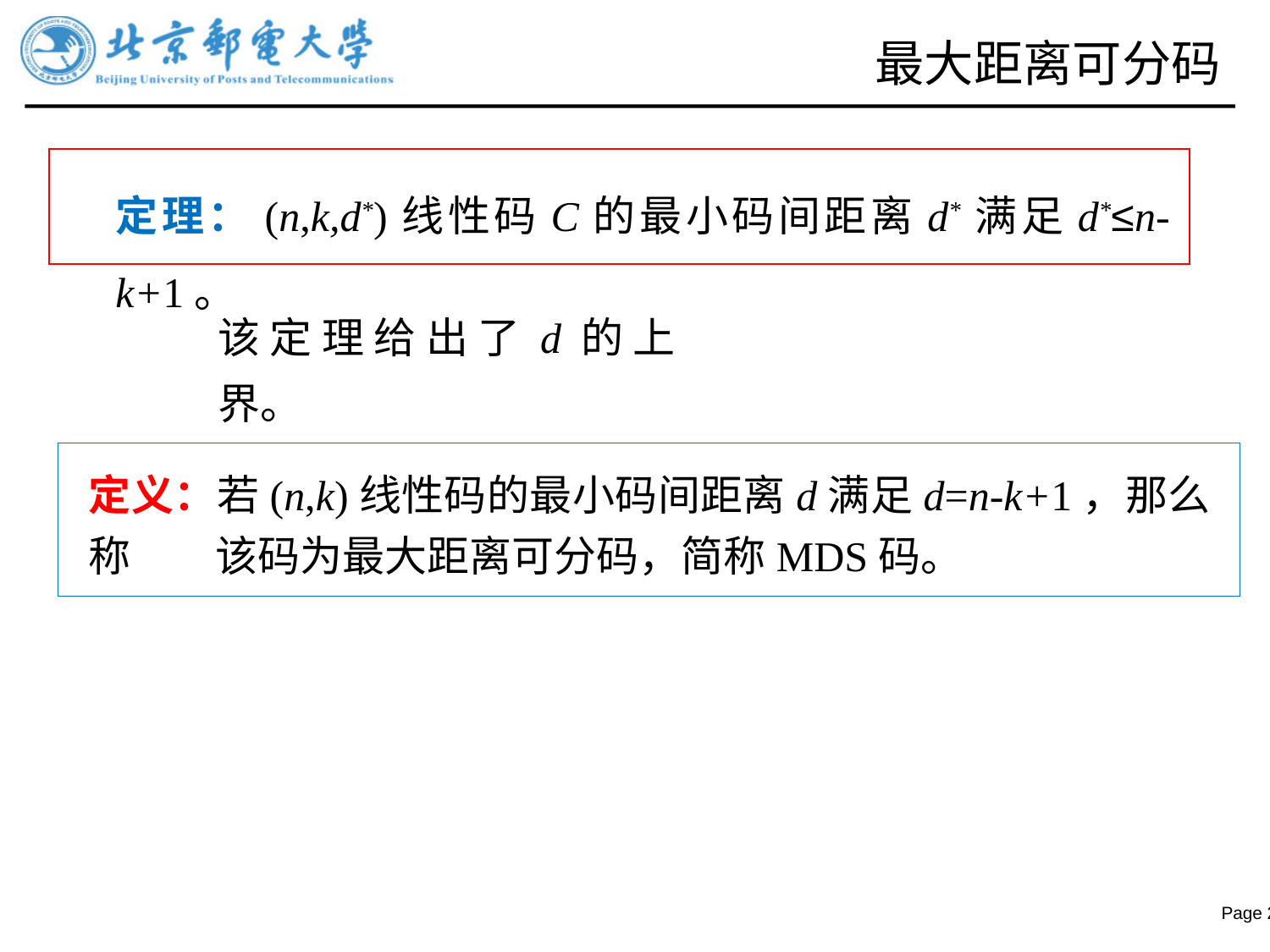

# 最大距离可分码

定理：(n,k,d*)线性码C的最小码间距离d*满足d*≤n-k+1。
该定理给出了d的上界。

定义：若(n,k)线性码的最小码间距离d满足d=n-k+1，那么称	该码为最大距离可分码，简称MDS码。